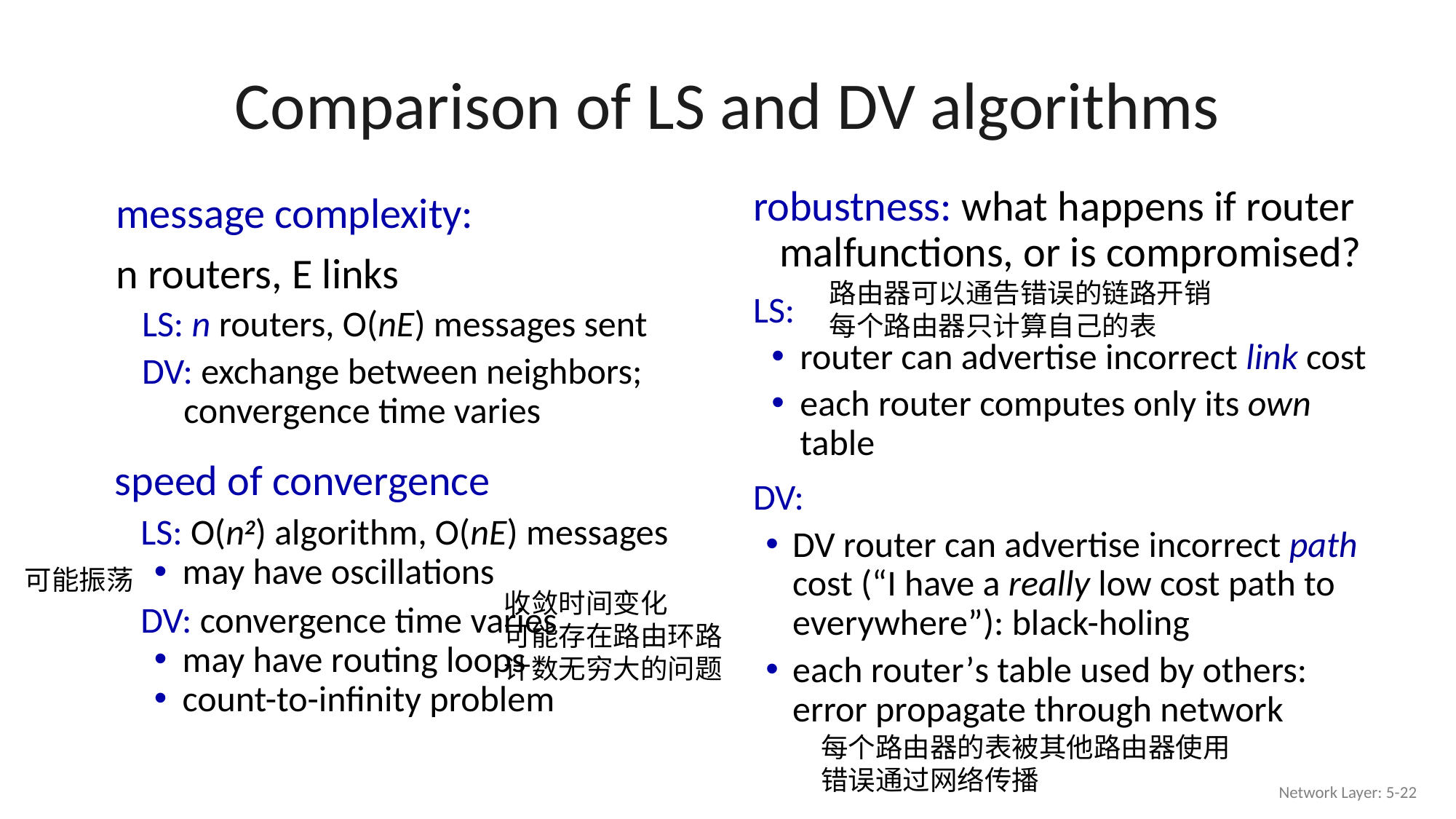

# Comparison of LS and DV algorithms
robustness: what happens if router malfunctions, or is compromised?
LS:
router can advertise incorrect link cost
each router computes only its own table
DV:
DV router can advertise incorrect path cost (“I have a really low cost path to everywhere”): black-holing
each router’s table used by others: error propagate through network
message complexity:
n routers, E links
LS: n routers, O(nE) messages sent
DV: exchange between neighbors; convergence time varies
路由器可以通告错误的链路开销
每个路由器只计算自己的表
speed of convergence
LS: O(n2) algorithm, O(nE) messages
may have oscillations
DV: convergence time varies
may have routing loops
count-to-infinity problem
可能振荡
收敛时间变化
可能存在路由环路
计数无穷大的问题
每个路由器的表被其他路由器使用
错误通过网络传播
Network Layer: 5-22